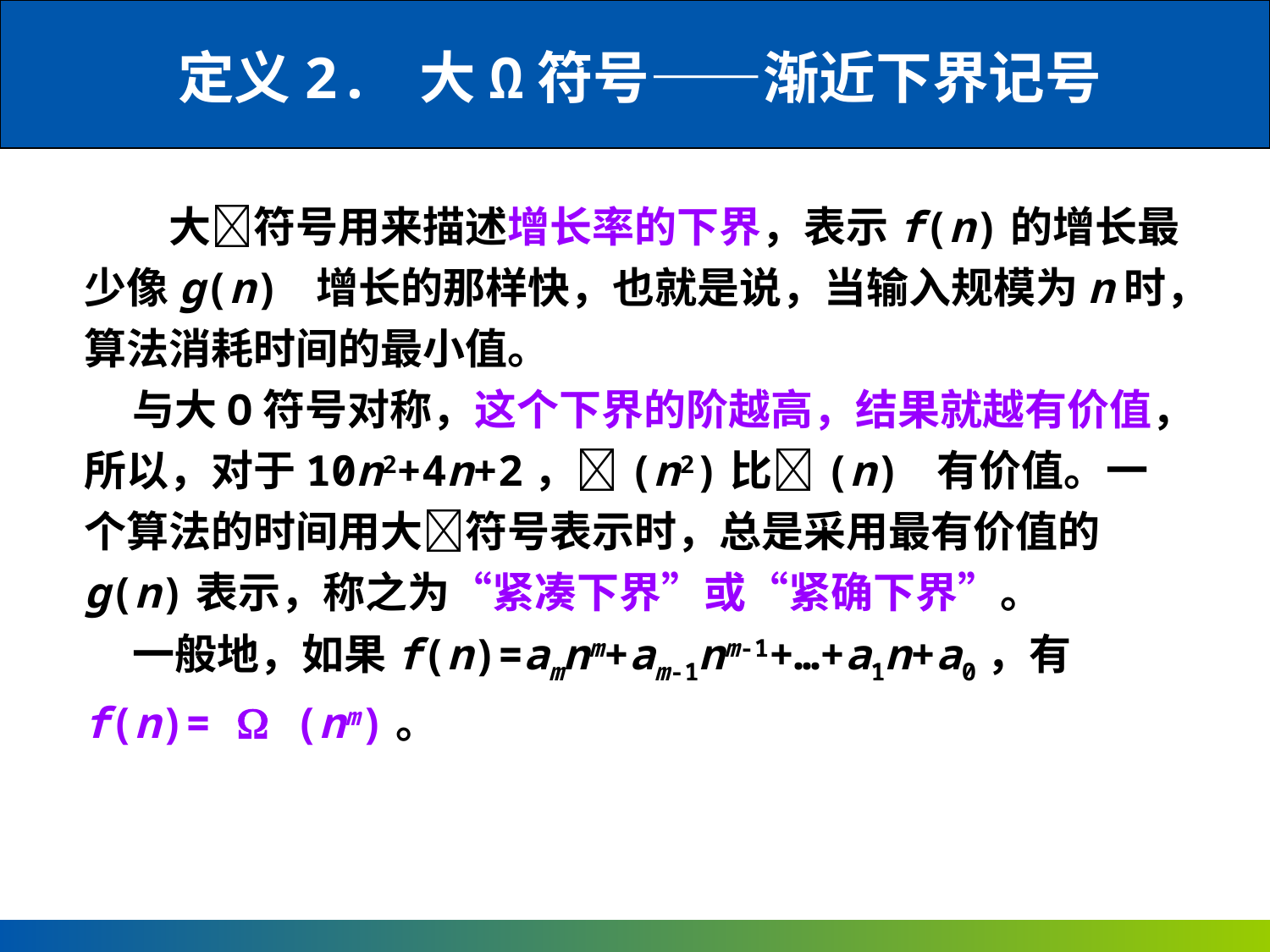

定义2. 大Ω符号——渐近下界记号
　　大Ω符号用来描述增长率的下界，表示f(n)的增长最少像g(n) 增长的那样快，也就是说，当输入规模为n时，算法消耗时间的最小值。
    与大O符号对称，这个下界的阶越高，结果就越有价值，所以，对于10n2+4n+2，Ω(n2)比Ω(n) 有价值。一个算法的时间用大Ω符号表示时，总是采用最有价值的g(n)表示，称之为“紧凑下界”或“紧确下界”。
    一般地，如果f(n)=amnm+am-1nm-1+…+a1n+a0，有f(n)= Ω (nm)。